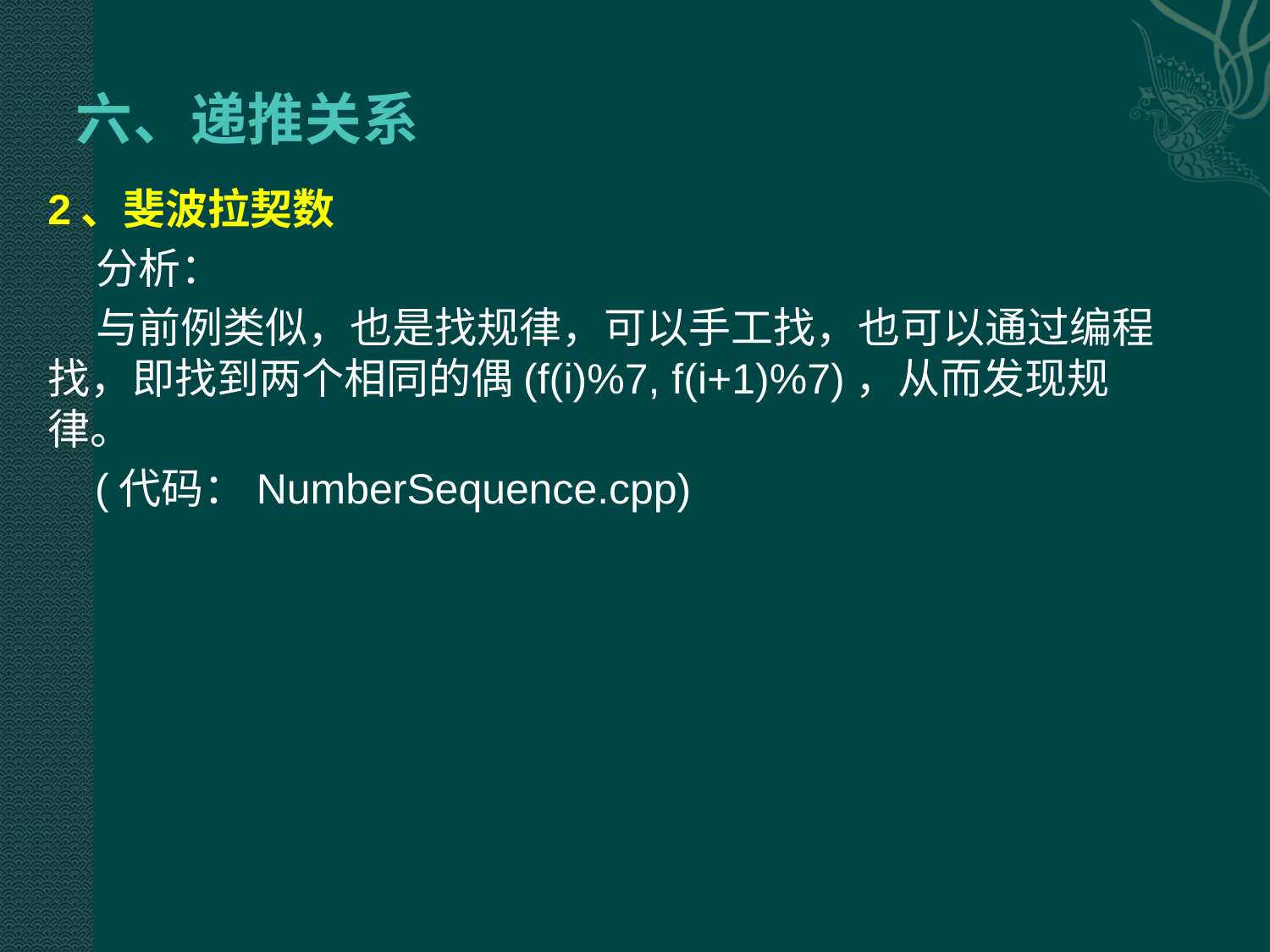

# 六、递推关系
2、斐波拉契数
    分析：
    与前例类似，也是找规律，可以手工找，也可以通过编程找，即找到两个相同的偶(f(i)%7, f(i+1)%7)，从而发现规律。
    (代码：NumberSequence.cpp)